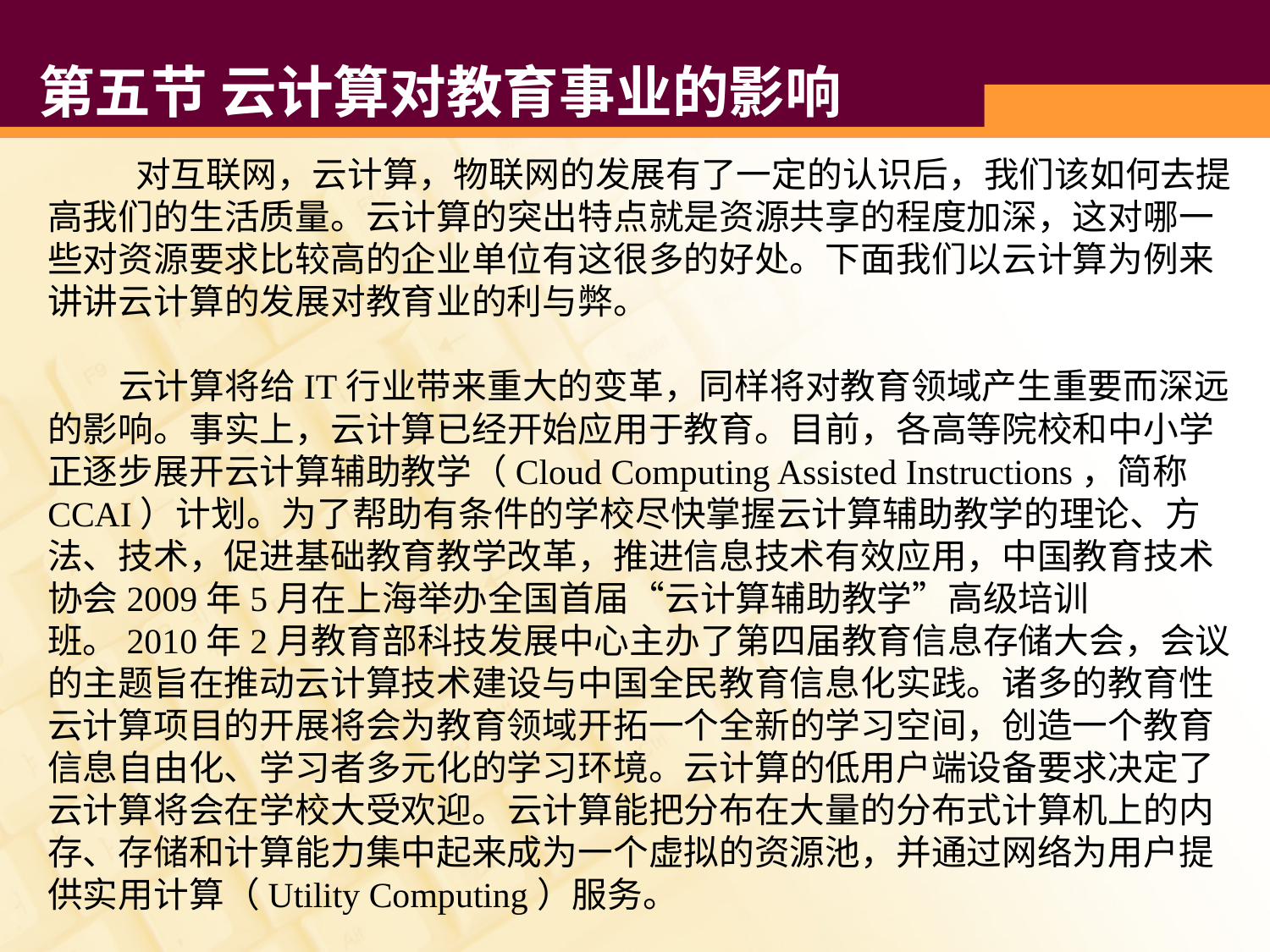

# 第五节 云计算对教育事业的影响
        对互联网，云计算，物联网的发展有了一定的认识后，我们该如何去提高我们的生活质量。云计算的突出特点就是资源共享的程度加深，这对哪一些对资源要求比较高的企业单位有这很多的好处。下面我们以云计算为例来讲讲云计算的发展对教育业的利与弊。

        云计算将给IT行业带来重大的变革，同样将对教育领域产生重要而深远的影响。事实上，云计算已经开始应用于教育。目前，各高等院校和中小学正逐步展开云计算辅助教学（Cloud Computing Assisted Instructions，简称CCAI）计划。为了帮助有条件的学校尽快掌握云计算辅助教学的理论、方法、技术，促进基础教育教学改革，推进信息技术有效应用，中国教育技术协会2009年5月在上海举办全国首届“云计算辅助教学”高级培训班。2010年2月教育部科技发展中心主办了第四届教育信息存储大会，会议的主题旨在推动云计算技术建设与中国全民教育信息化实践。诸多的教育性云计算项目的开展将会为教育领域开拓一个全新的学习空间，创造一个教育信息自由化、学习者多元化的学习环境。云计算的低用户端设备要求决定了云计算将会在学校大受欢迎。云计算能把分布在大量的分布式计算机上的内存、存储和计算能力集中起来成为一个虚拟的资源池，并通过网络为用户提供实用计算（Utility Computing）服务。